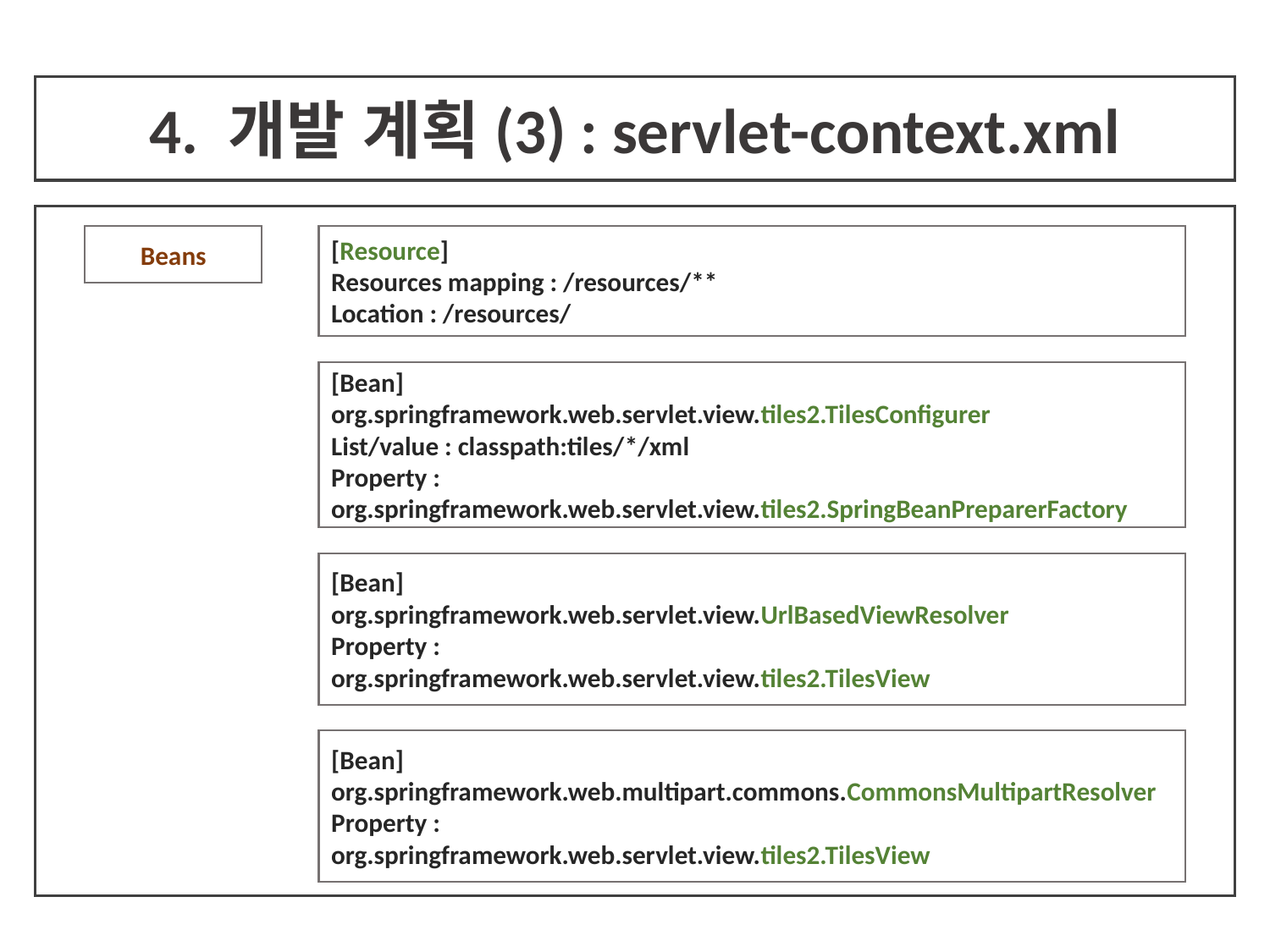

4. 개발 계획(3) : servlet-context.xml

Beans
[Resource]
Resources mapping : /resources/**
Location : /resources/
[Bean]
org.springframework.web.servlet.view.tiles2.TilesConfigurer
List/value : classpath:tiles/*/xml
Property : org.springframework.web.servlet.view.tiles2.SpringBeanPreparerFactory
[Bean]
org.springframework.web.servlet.view.UrlBasedViewResolver
Property :
org.springframework.web.servlet.view.tiles2.TilesView
[Bean]
org.springframework.web.multipart.commons.CommonsMultipartResolver
Property :
org.springframework.web.servlet.view.tiles2.TilesView